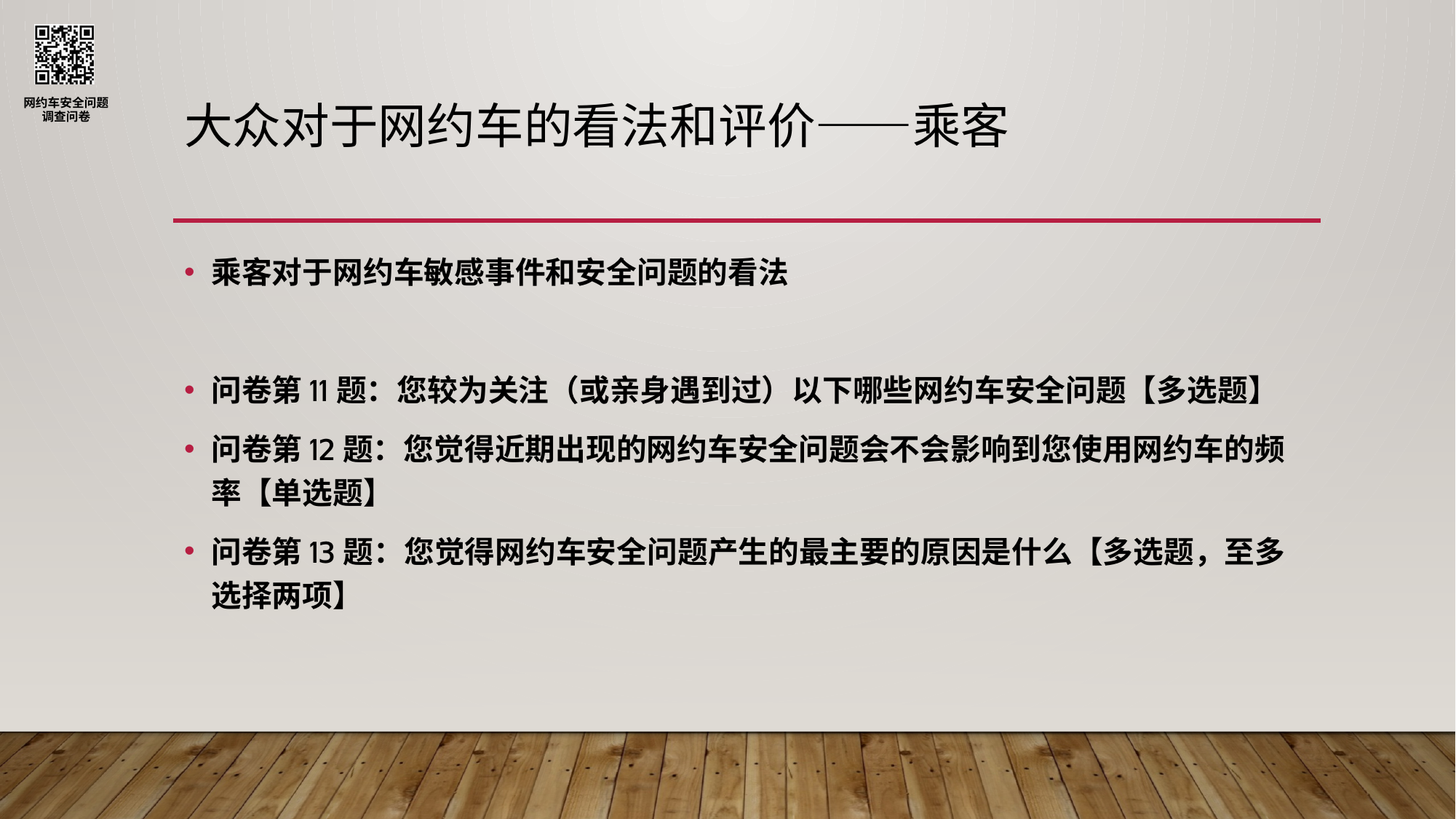

# 大众对于网约车的看法和评价——乘客
乘客对于网约车敏感事件和安全问题的看法

问卷第11题：您较为关注（或亲身遇到过）以下哪些网约车安全问题【多选题】
问卷第12题：您觉得近期出现的网约车安全问题会不会影响到您使用网约车的频率【单选题】
问卷第13题：您觉得网约车安全问题产生的最主要的原因是什么【多选题，至多选择两项】